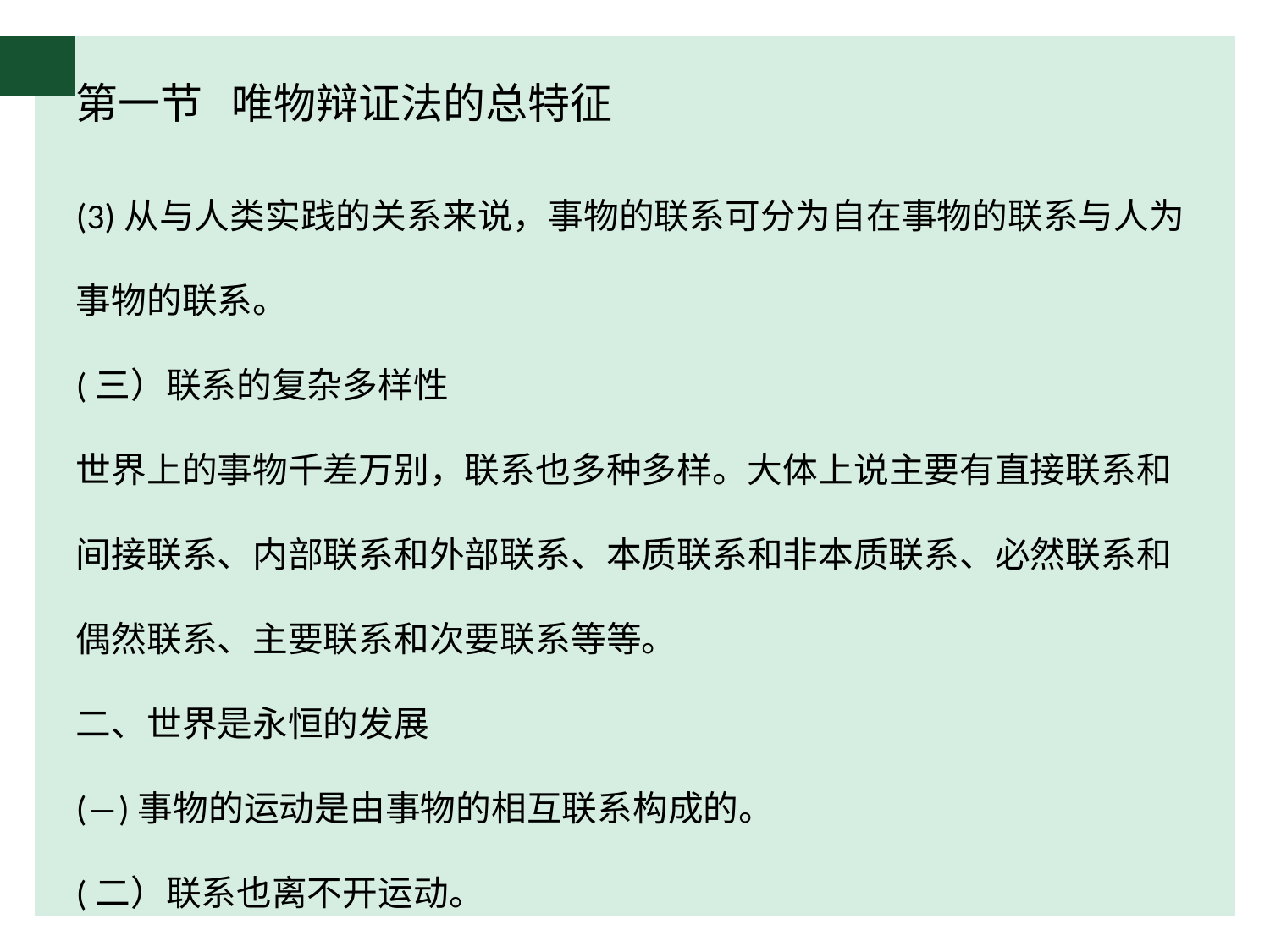

# 第一节   唯物辩证法的总特征
(3)从与人类实践的关系来说，事物的联系可分为自在事物的联系与人为事物的联系。
(三）联系的复杂多样性
世界上的事物千差万别，联系也多种多样。大体上说主要有直接联系和间接联系、内部联系和外部联系、本质联系和非本质联系、必然联系和偶然联系、主要联系和次要联系等等。
二、世界是永恒的发展
(―)事物的运动是由事物的相互联系构成的。
(二）联系也离不开运动。